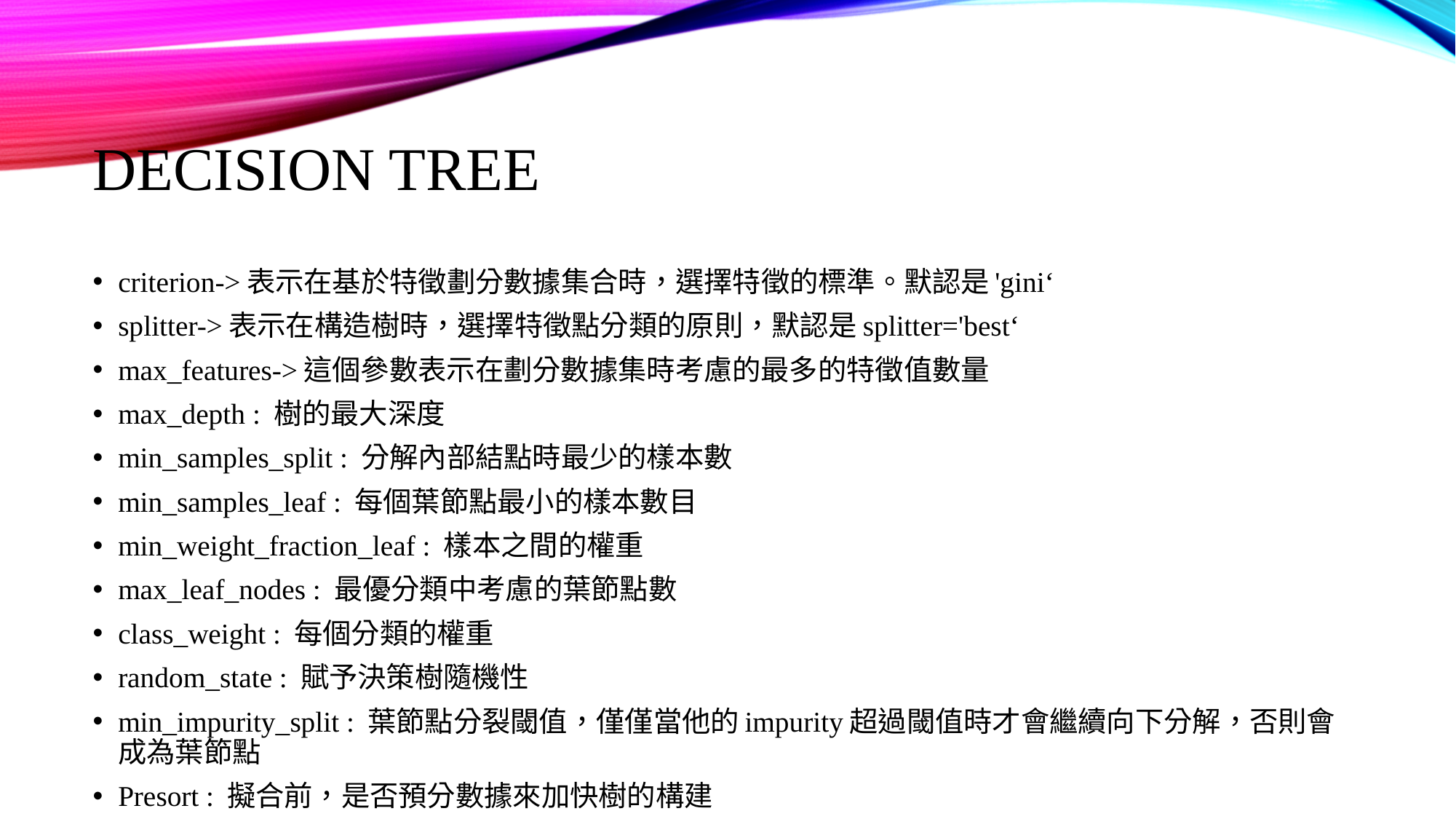

# Decision Tree
criterion->表示在基於特徵劃分數據集合時，選擇特徵的標準。默認是'gini‘
splitter->表示在構造樹時，選擇特徵點分類的原則，默認是splitter='best‘
max_features->這個參數表示在劃分數據集時考慮的最多的特徵值數量
max_depth : 樹的最大深度
min_samples_split : 分解內部結點時最少的樣本數
min_samples_leaf : 每個葉節點最小的樣本數目
min_weight_fraction_leaf : 樣本之間的權重
max_leaf_nodes : 最優分類中考慮的葉節點數
class_weight : 每個分類的權重
random_state : 賦予決策樹隨機性
min_impurity_split : 葉節點分裂閾值，僅僅當他的impurity超過閾值時才會繼續向下分解，否則會成為葉節點
Presort : 擬合前，是否預分數據來加快樹的構建